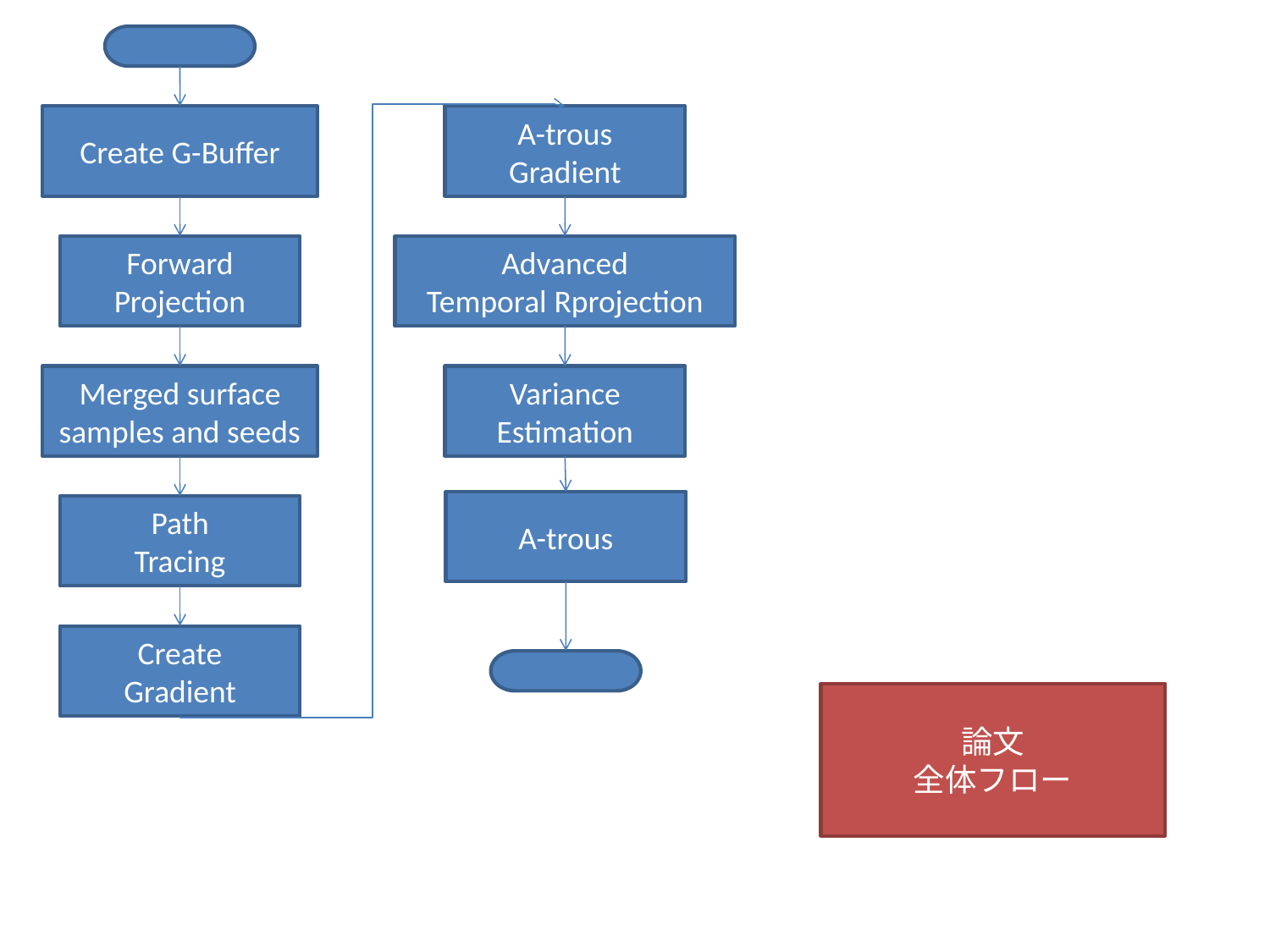

Create G-Buffer
A-trous
Gradient
Forward
Projection
Advanced
Temporal Rprojection
Merged surface samples and seeds
Variance
Estimation
A-trous
Path
Tracing
Create
Gradient

論文
全体フロー